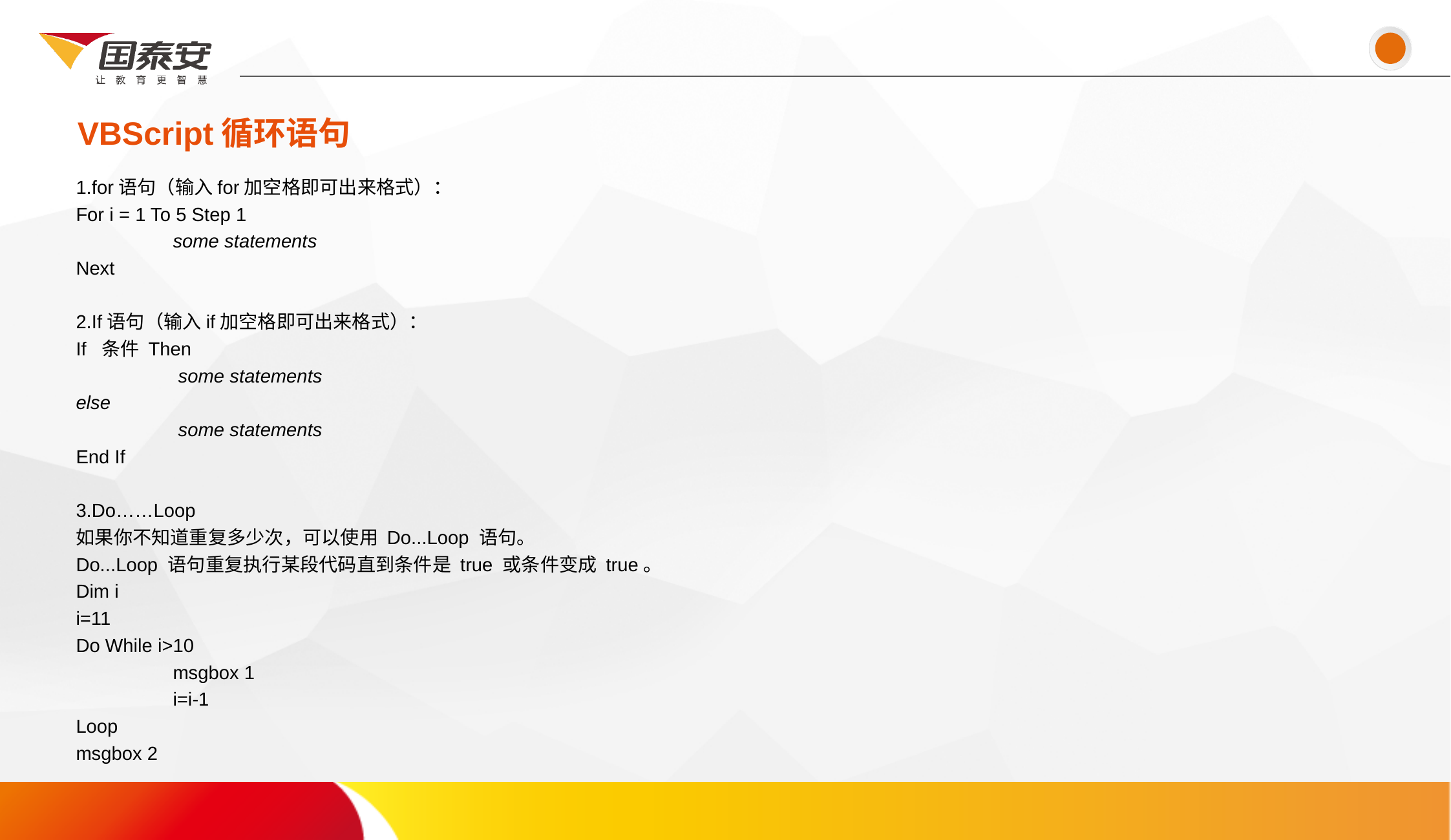

VBScript循环语句
# 1.for语句（输入for加空格即可出来格式）： For i = 1 To 5 Step 1 some statements Next 2.If语句（输入if加空格即可出来格式）： If  条件 Then some statements else some statements End If 3.Do……Loop 如果你不知道重复多少次，可以使用 Do...Loop 语句。 Do...Loop 语句重复执行某段代码直到条件是 true 或条件变成 true。 Dim i i=11 Do While i>10 msgbox 1 i=i-1 Loop msgbox 2